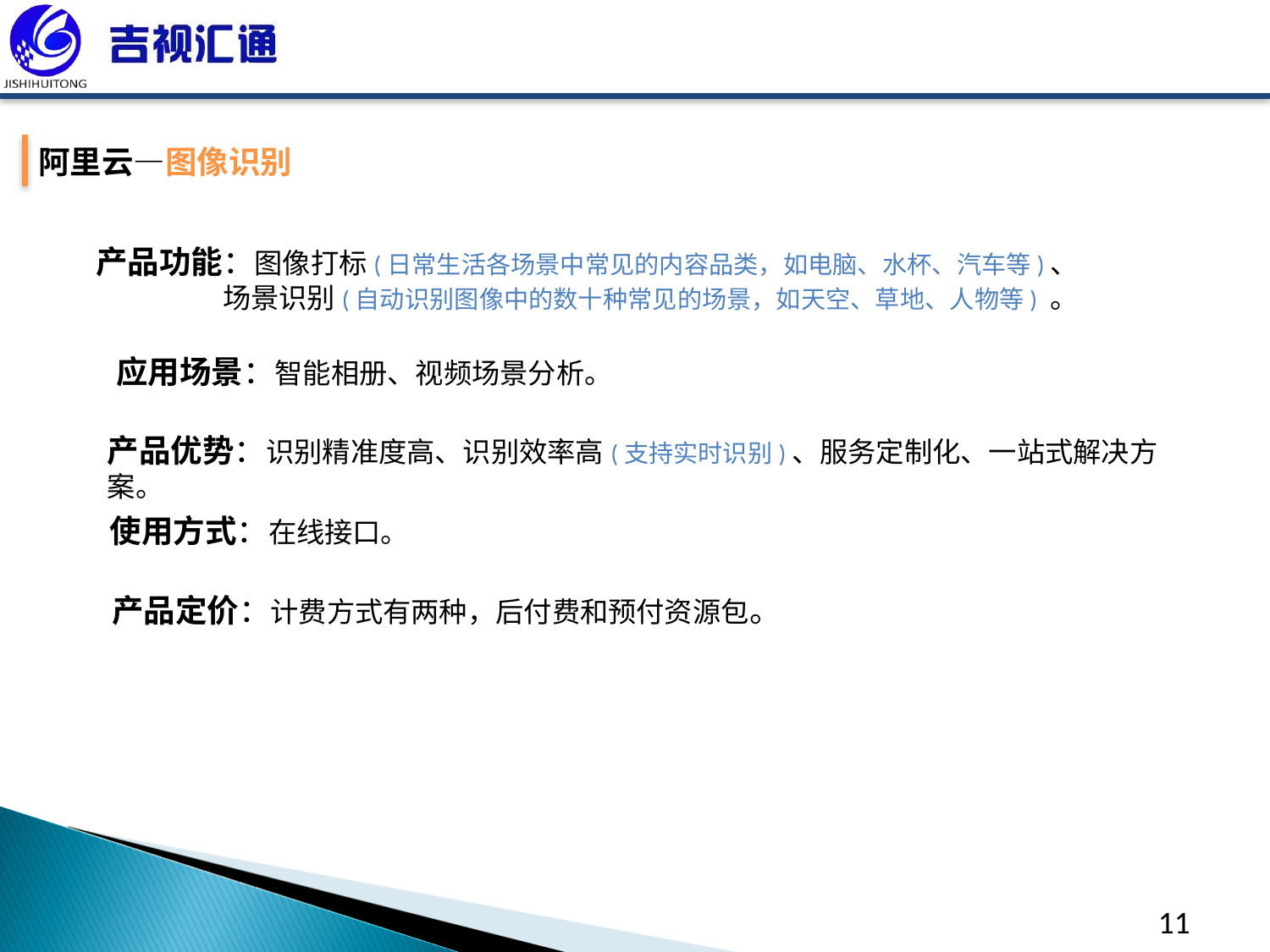

阿里云—图像识别
产品功能：图像打标(日常生活各场景中常见的内容品类，如电脑、水杯、汽车等)、
	场景识别(自动识别图像中的数十种常见的场景，如天空、草地、人物等) 。
应用场景：智能相册、视频场景分析。
产品优势：识别精准度高、识别效率高(支持实时识别)、服务定制化、一站式解决方案。
使用方式：在线接口。
产品定价：计费方式有两种，后付费和预付资源包。
11